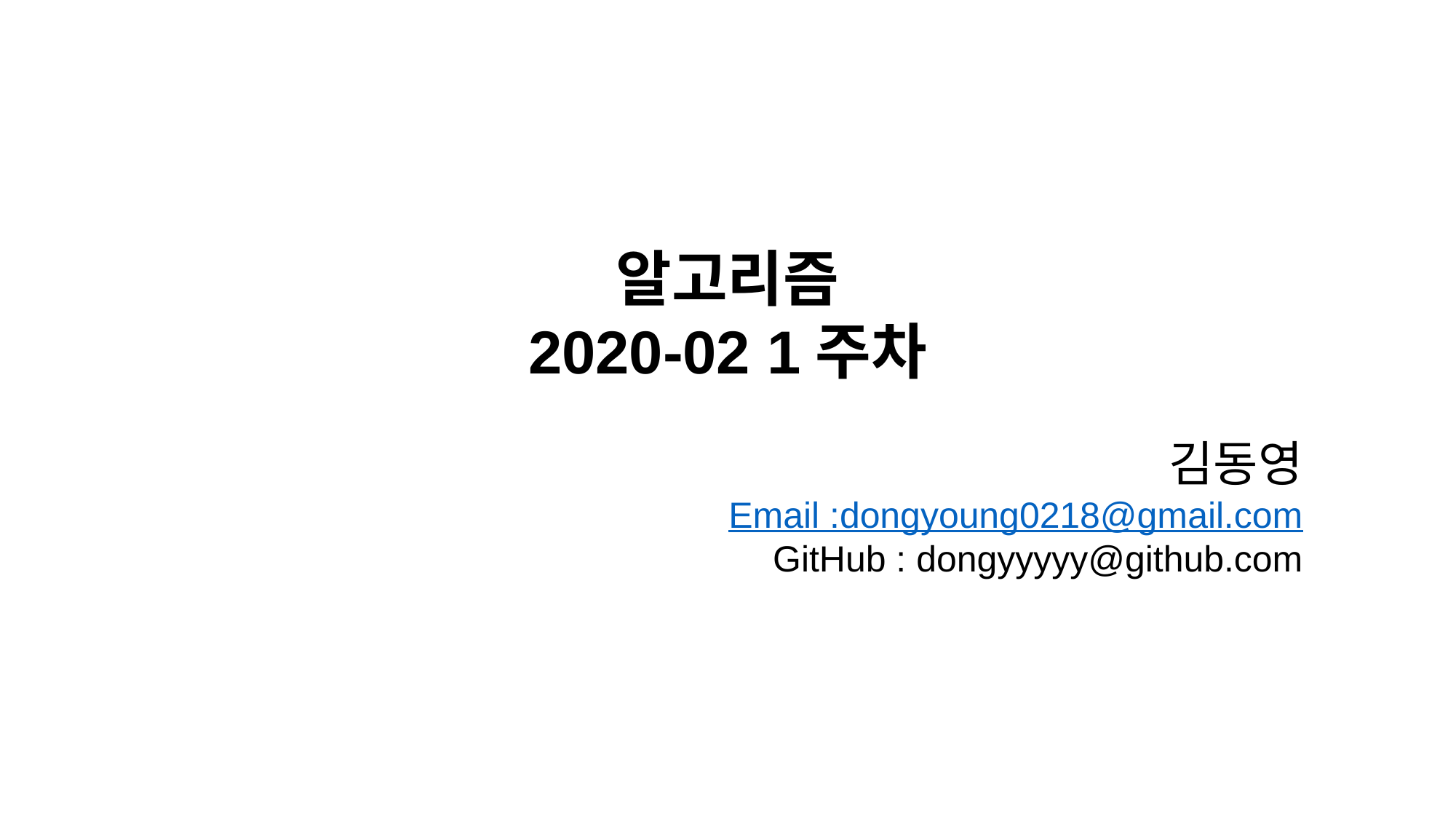

알고리즘
2020-02 1주차
김동영
Email :dongyoung0218@gmail.com
GitHub : dongyyyyy@github.com